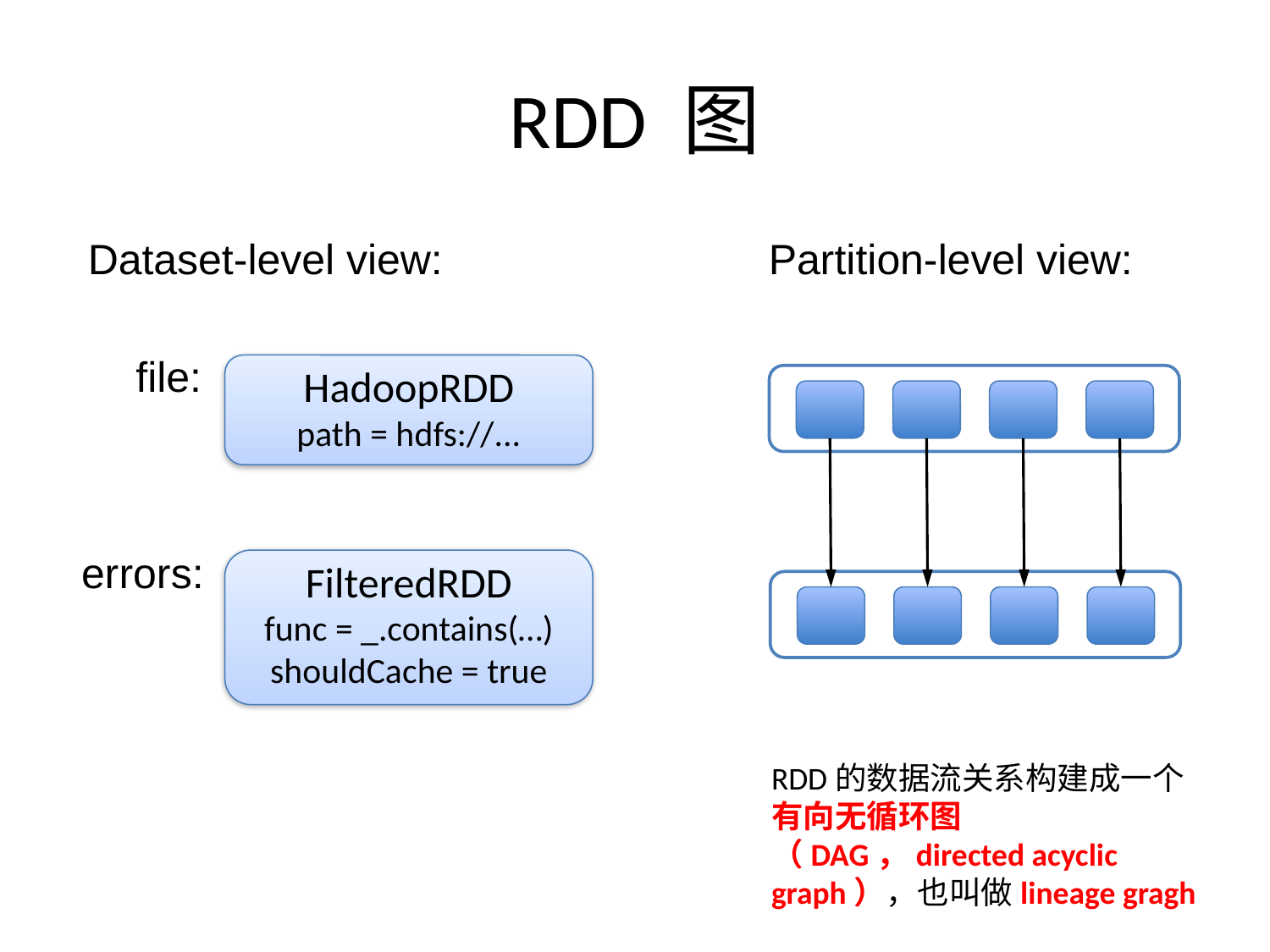

# RDD 图
Dataset-level view:
Partition-level view:

file:
HadoopRDD
path = hdfs://...
errors:
FilteredRDD
func = _.contains(…)
shouldCache = true
RDD的数据流关系构建成一个有向无循环图（DAG，directed acyclic graph），也叫做lineage gragh